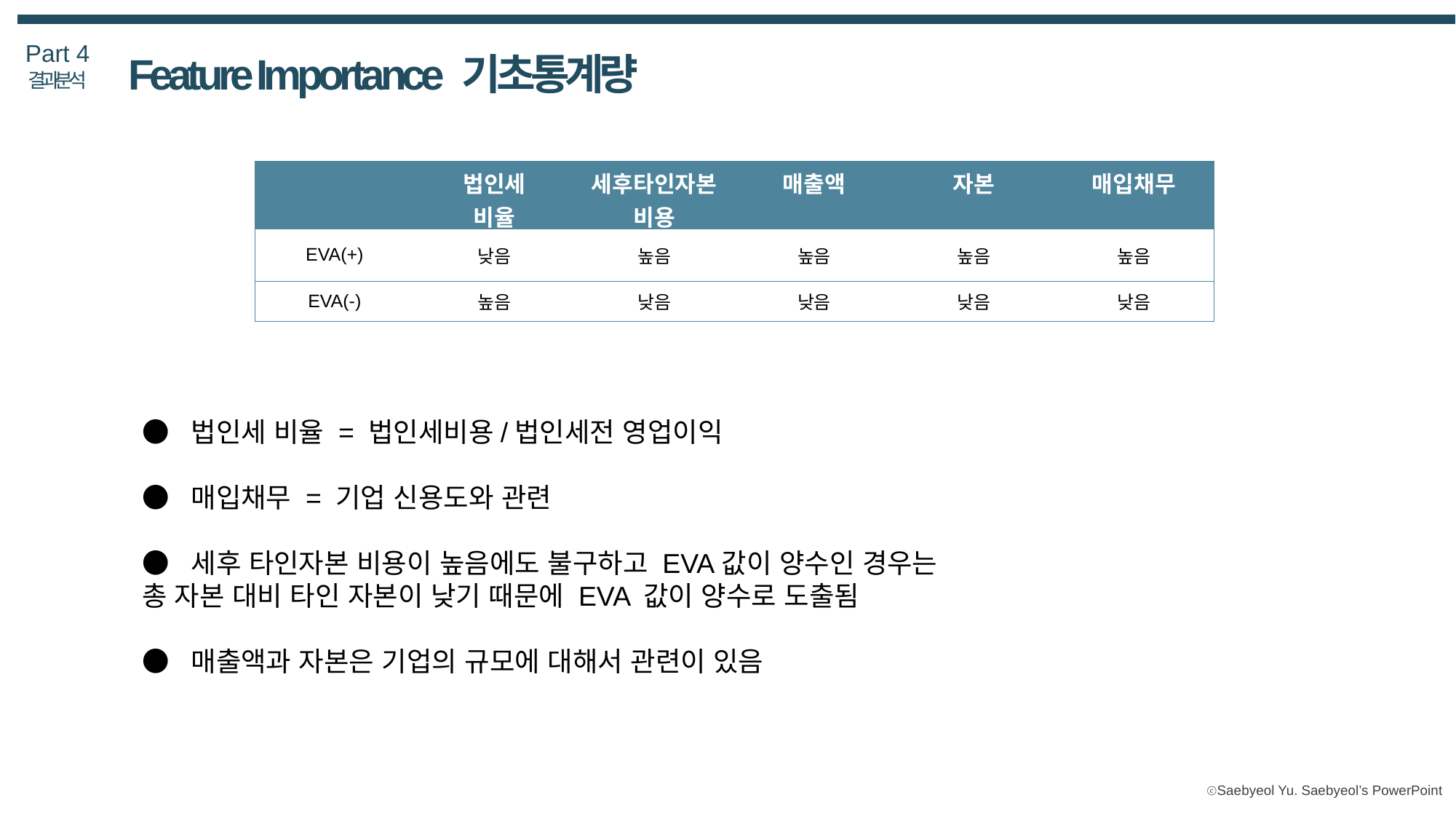

Part 4
 Feature Importance 기초통계량
결과분석
|  | 법인세 비율 | 세후타인자본비용 | 매출액 | 자본 | 매입채무 |
| --- | --- | --- | --- | --- | --- |
| EVA(+) | 낮음 | 높음 | 높음 | 높음 | 높음 |
| EVA(-) | 높음 | 낮음 | 낮음 | 낮음 | 낮음 |
●  법인세 비율 = 법인세비용/법인세전 영업이익

●  매입채무 = 기업 신용도와 관련

●  세후 타인자본 비용이 높음에도 불구하고 EVA값이 양수인 경우는
총 자본 대비 타인 자본이 낮기 때문에 EVA 값이 양수로 도출됨

●  매출액과 자본은 기업의 규모에 대해서 관련이 있음